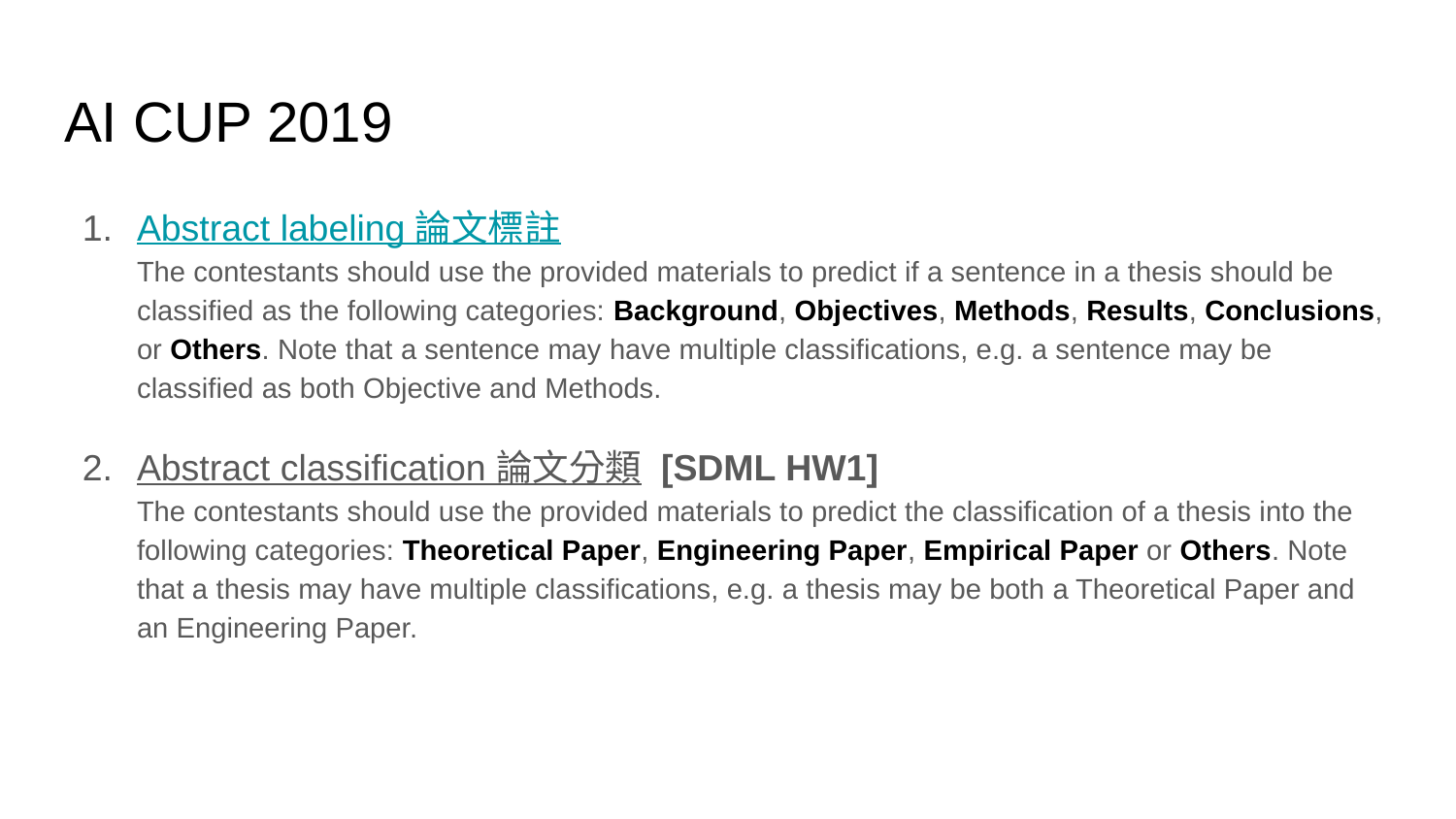

# AI CUP 2019
Abstract labeling 論文標註
The contestants should use the provided materials to predict if a sentence in a thesis should be classified as the following categories: Background, Objectives, Methods, Results, Conclusions, or Others. Note that a sentence may have multiple classifications, e.g. a sentence may be classified as both Objective and Methods.
Abstract classification 論文分類 [SDML HW1]
The contestants should use the provided materials to predict the classification of a thesis into the following categories: Theoretical Paper, Engineering Paper, Empirical Paper or Others. Note that a thesis may have multiple classifications, e.g. a thesis may be both a Theoretical Paper and an Engineering Paper.